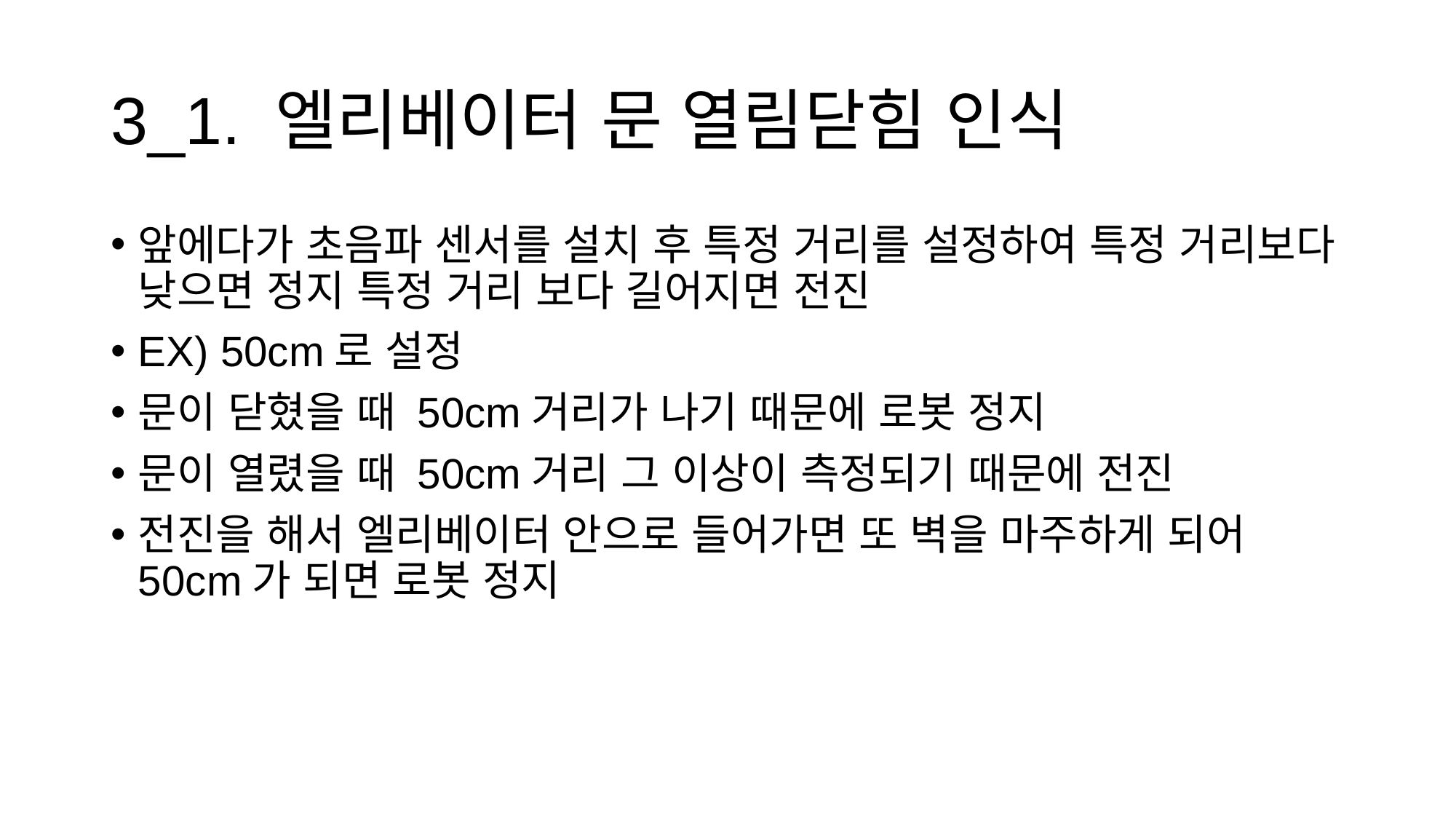

# 3_1. 엘리베이터 문 열림닫힘 인식
앞에다가 초음파 센서를 설치 후 특정 거리를 설정하여 특정 거리보다 낮으면 정지 특정 거리 보다 길어지면 전진
EX) 50cm로 설정
문이 닫혔을 때 50cm거리가 나기 때문에 로봇 정지
문이 열렸을 때 50cm거리 그 이상이 측정되기 때문에 전진
전진을 해서 엘리베이터 안으로 들어가면 또 벽을 마주하게 되어 50cm가 되면 로봇 정지